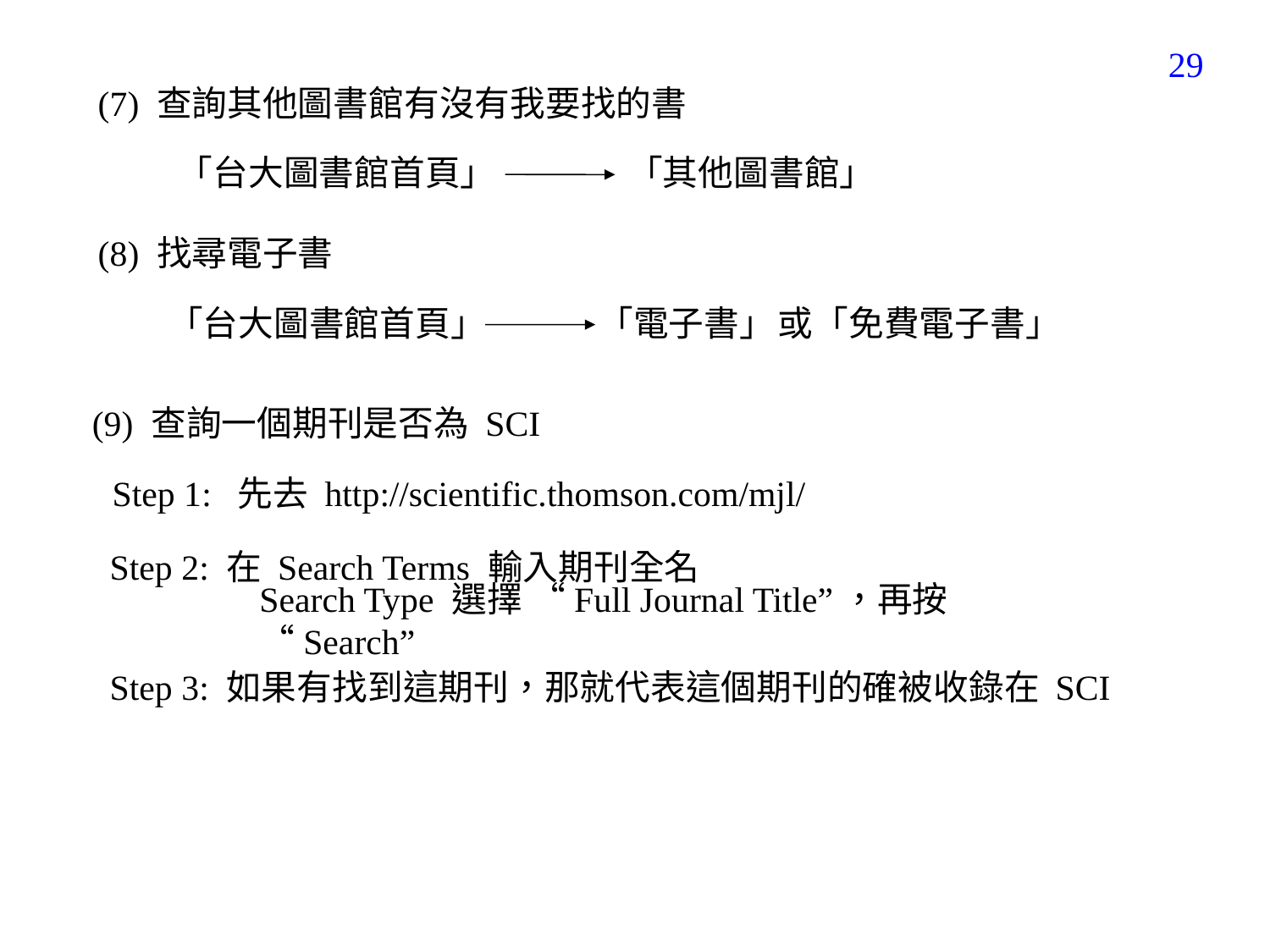

29
(7) 查詢其他圖書館有沒有我要找的書
「台大圖書館首頁」
「其他圖書館」

(8) 找尋電子書
「台大圖書館首頁」
「電子書」
或「免費電子書」

(9) 查詢一個期刊是否為 SCI
Step 1:  先去 http://scientific.thomson.com/mjl/
Step 2: 在 Search Terms 輸入期刊全名
Search Type 選擇 “Full Journal Title”，再按 “Search”
Step 3: 如果有找到這期刊，那就代表這個期刊的確被收錄在 SCI